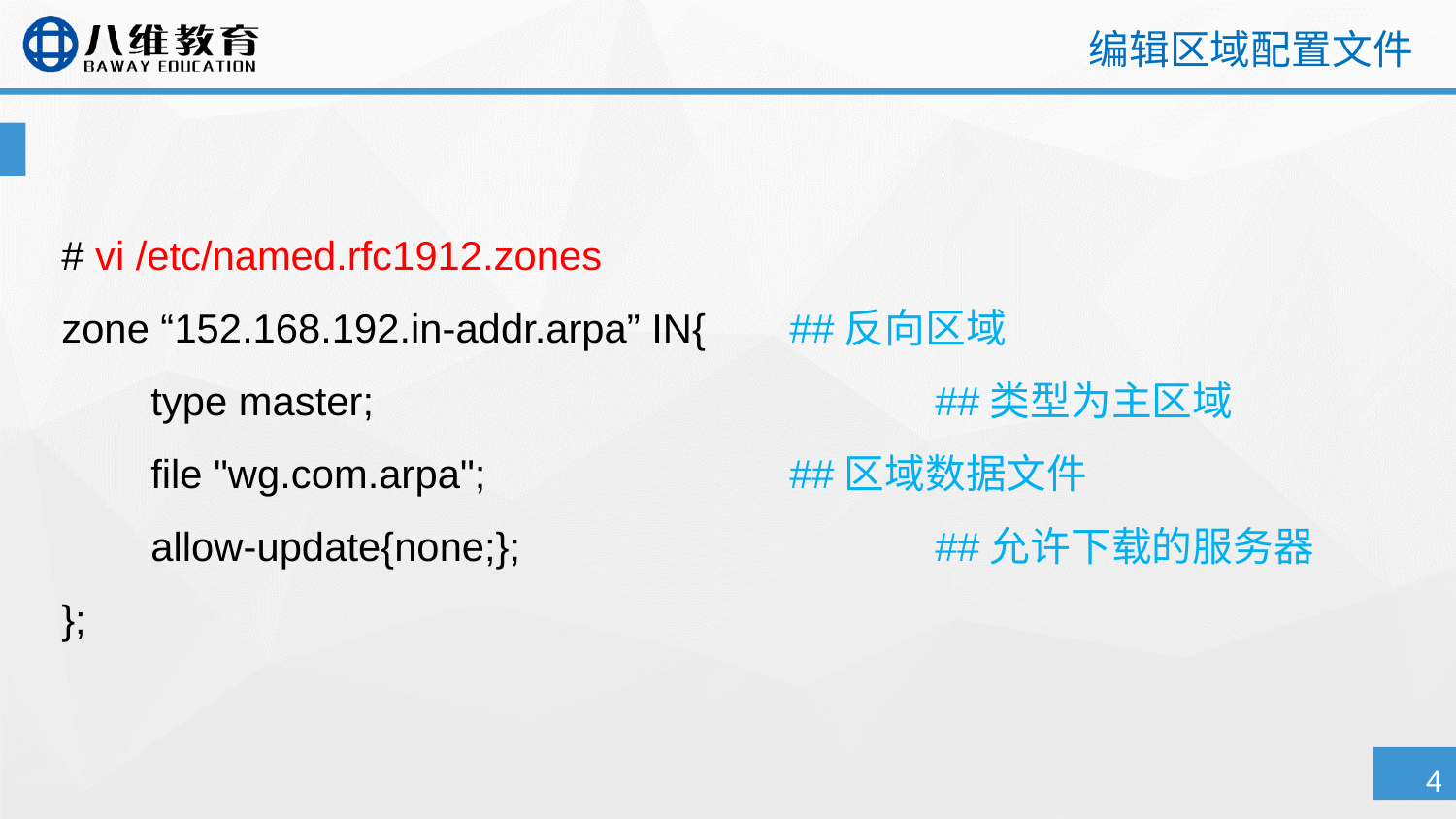

# 编辑区域配置文件
# vi /etc/named.rfc1912.zones
zone “152.168.192.in-addr.arpa” IN{	##反向区域
        type master; 			   	##类型为主区域
        file "wg.com.arpa";			##区域数据文件
        allow-update{none;}; 		        	##允许下载的服务器
};